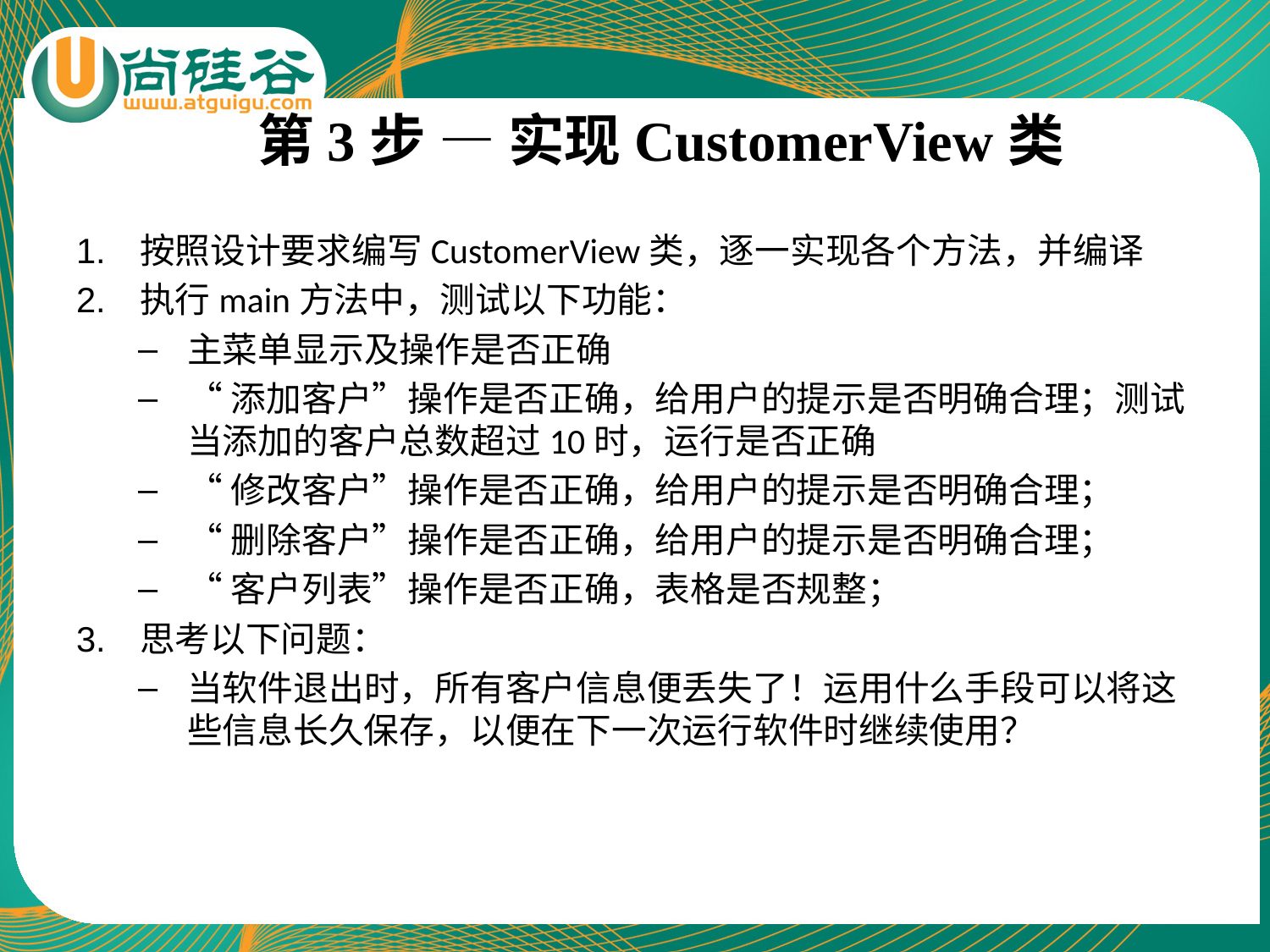

# 第3步 — 实现CustomerView类
按照设计要求编写CustomerView类，逐一实现各个方法，并编译
执行main方法中，测试以下功能：
主菜单显示及操作是否正确
“添加客户”操作是否正确，给用户的提示是否明确合理；测试当添加的客户总数超过10时，运行是否正确
“修改客户”操作是否正确，给用户的提示是否明确合理；
“删除客户”操作是否正确，给用户的提示是否明确合理；
“客户列表”操作是否正确，表格是否规整；
思考以下问题：
当软件退出时，所有客户信息便丢失了！运用什么手段可以将这些信息长久保存，以便在下一次运行软件时继续使用？